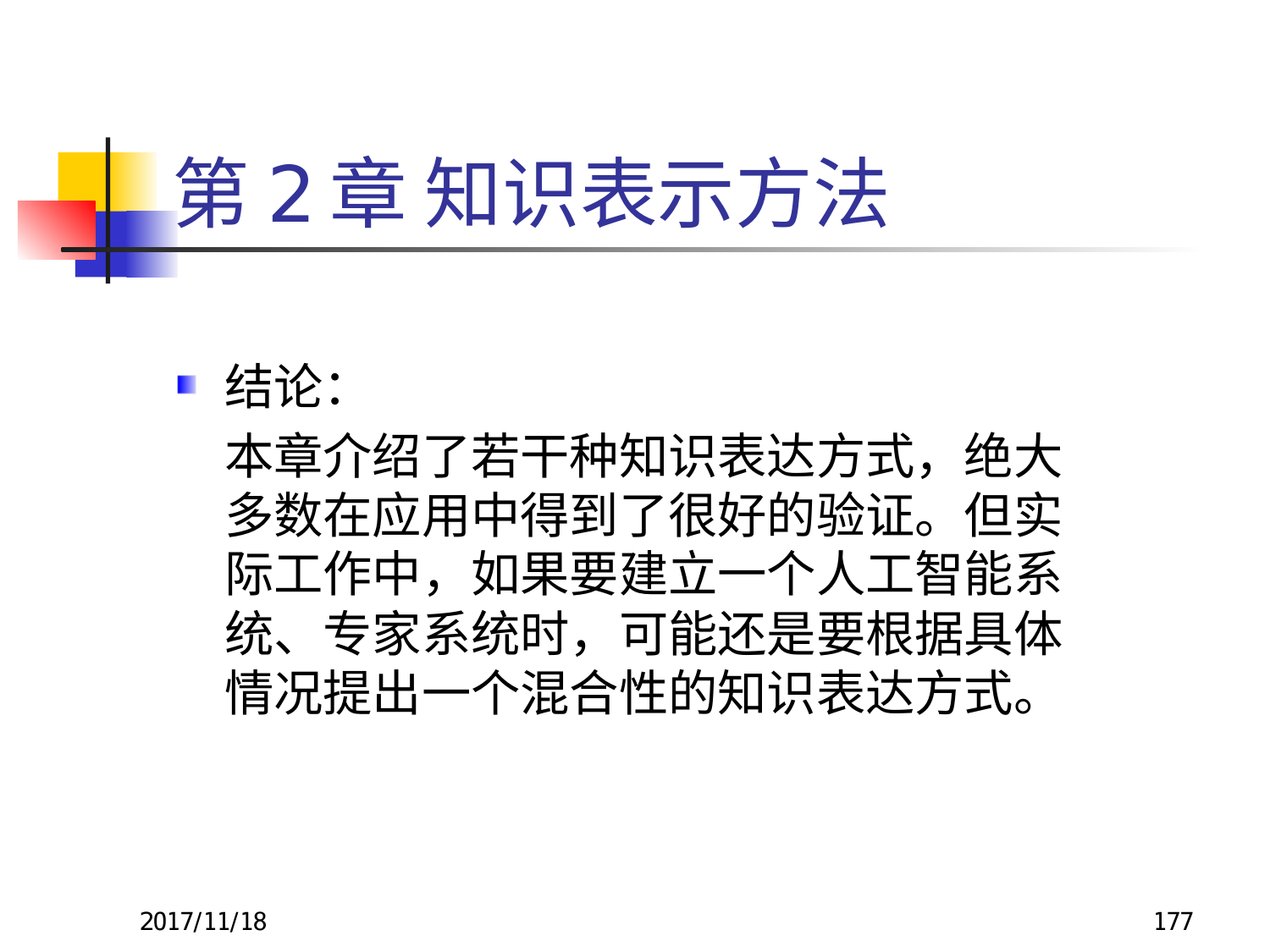

# 第2章 知识表示方法
结论：
	本章介绍了若干种知识表达方式，绝大多数在应用中得到了很好的验证。但实际工作中，如果要建立一个人工智能系统、专家系统时，可能还是要根据具体情况提出一个混合性的知识表达方式。
2017/11/18
177